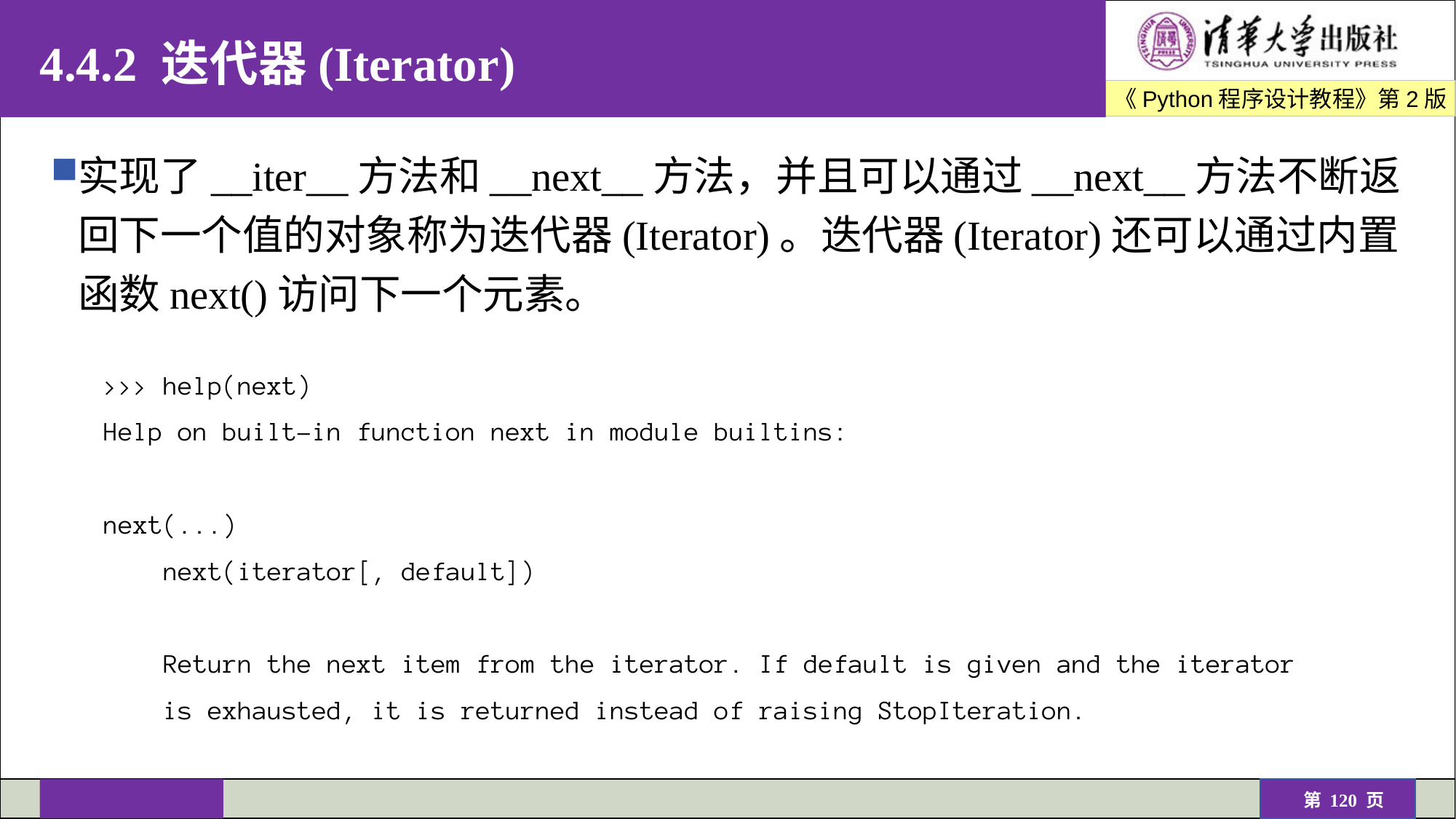

# 4.4.2 迭代器(Iterator)
实现了__iter__方法和__next__方法，并且可以通过__next__方法不断返回下一个值的对象称为迭代器(Iterator)。迭代器(Iterator)还可以通过内置函数next()访问下一个元素。
>>> help(next)
Help on built-in function next in module builtins:

next(...)
    next(iterator[, default])

    Return the next item from the iterator. If default is given and the iterator
    is exhausted, it is returned instead of raising StopIteration.